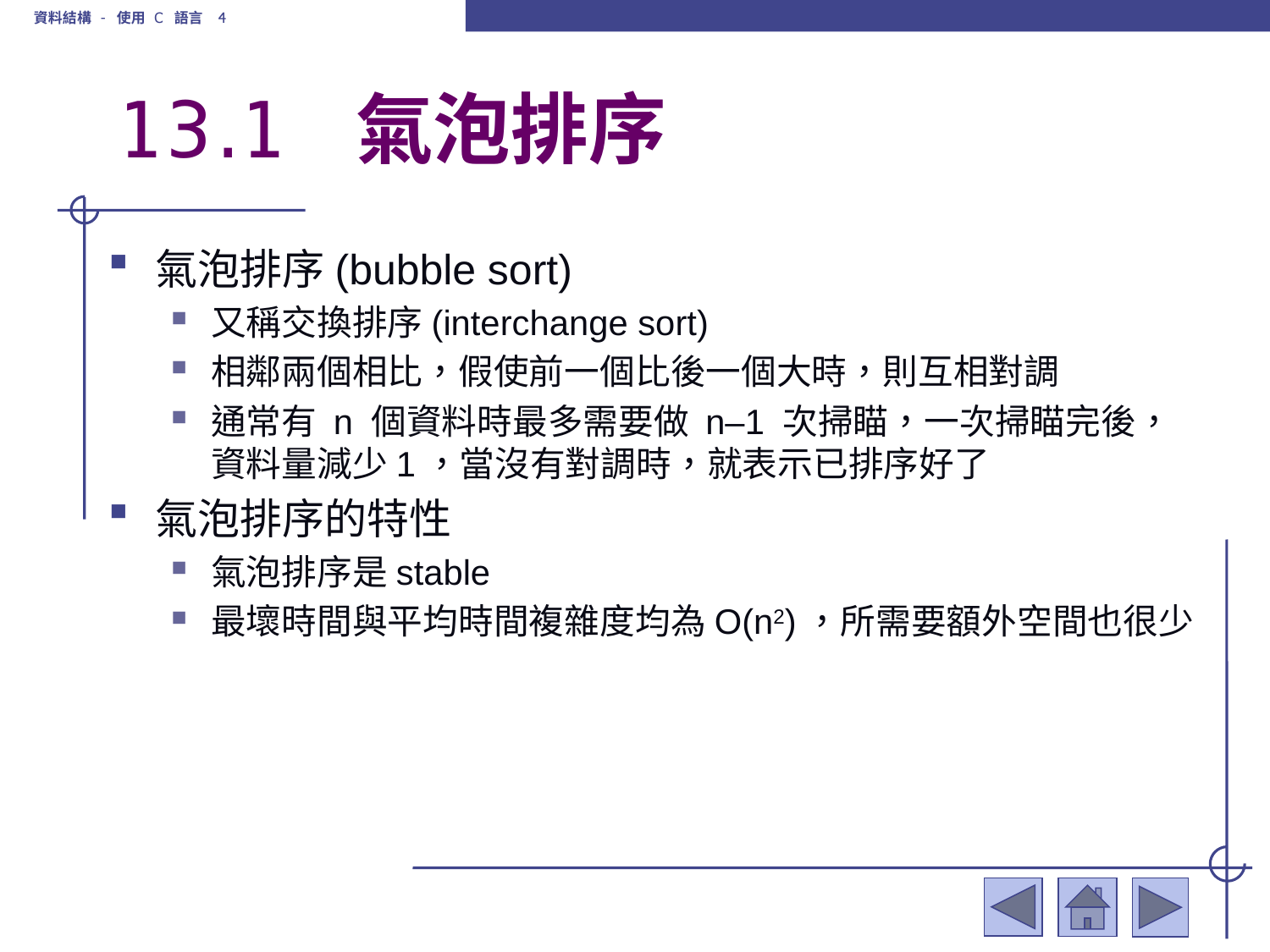

資料結構 - 使用 C 語言   4
# 13.1  氣泡排序
氣泡排序(bubble sort)
又稱交換排序(interchange sort)
相鄰兩個相比，假使前一個比後一個大時，則互相對調
通常有 n 個資料時最多需要做 n–1 次掃瞄，一次掃瞄完後，資料量減少1，當沒有對調時，就表示已排序好了
氣泡排序的特性
氣泡排序是stable
最壞時間與平均時間複雜度均為O(n2)，所需要額外空間也很少